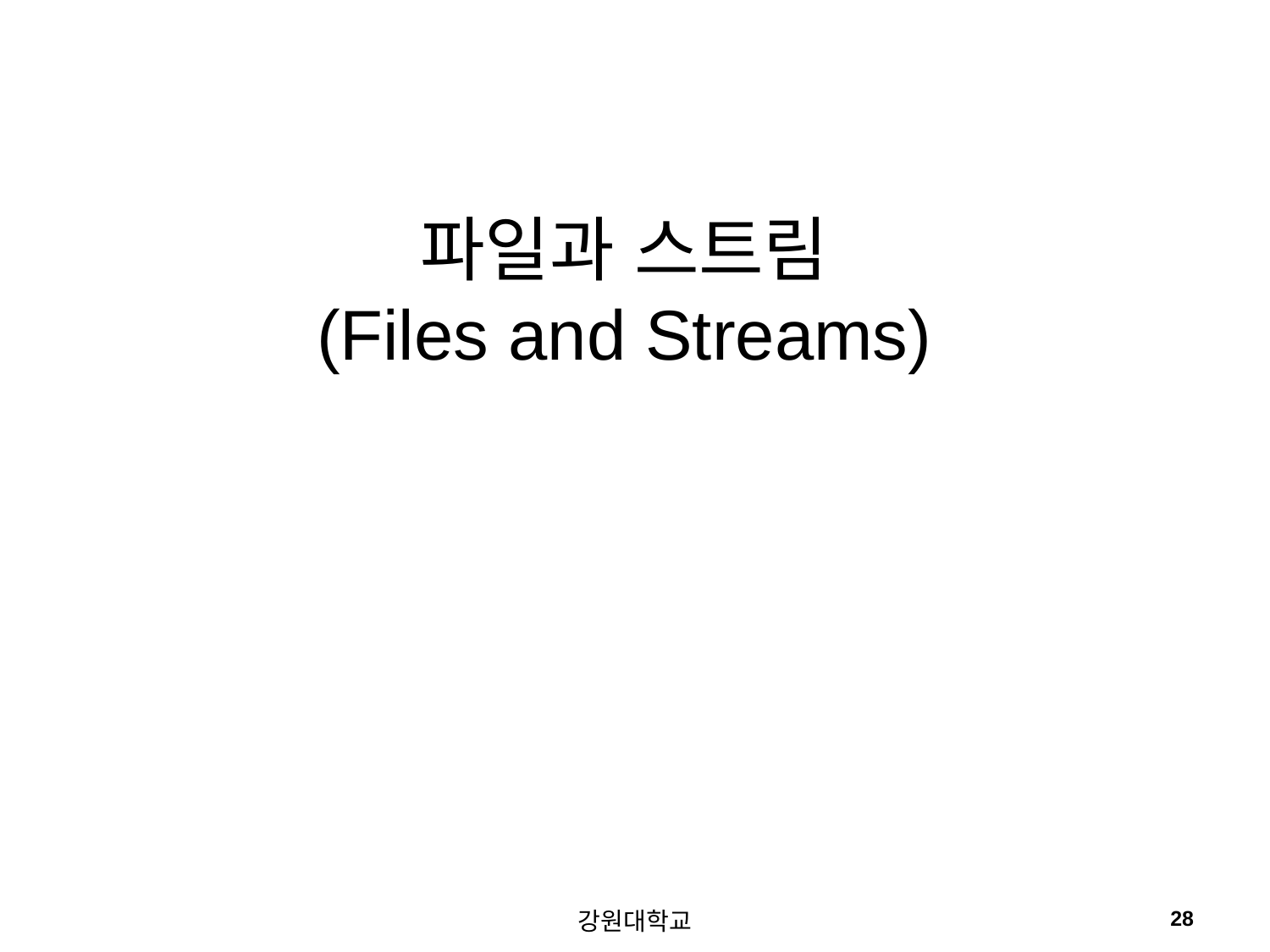

# 파일과 스트림 (Files and Streams)
강원대학교
28